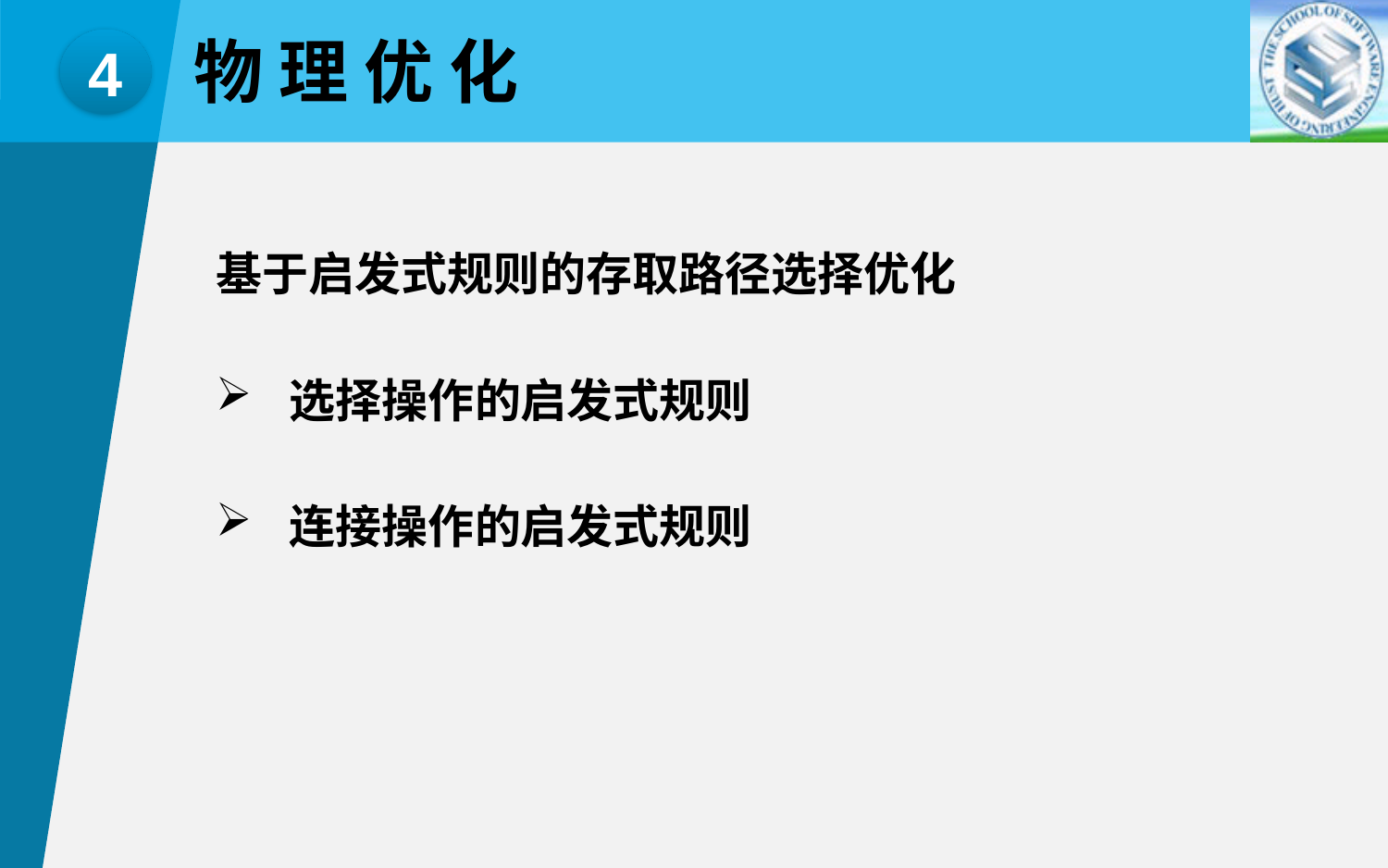

物 理 优 化
4
基于启发式规则的存取路径选择优化
 选择操作的启发式规则
 连接操作的启发式规则